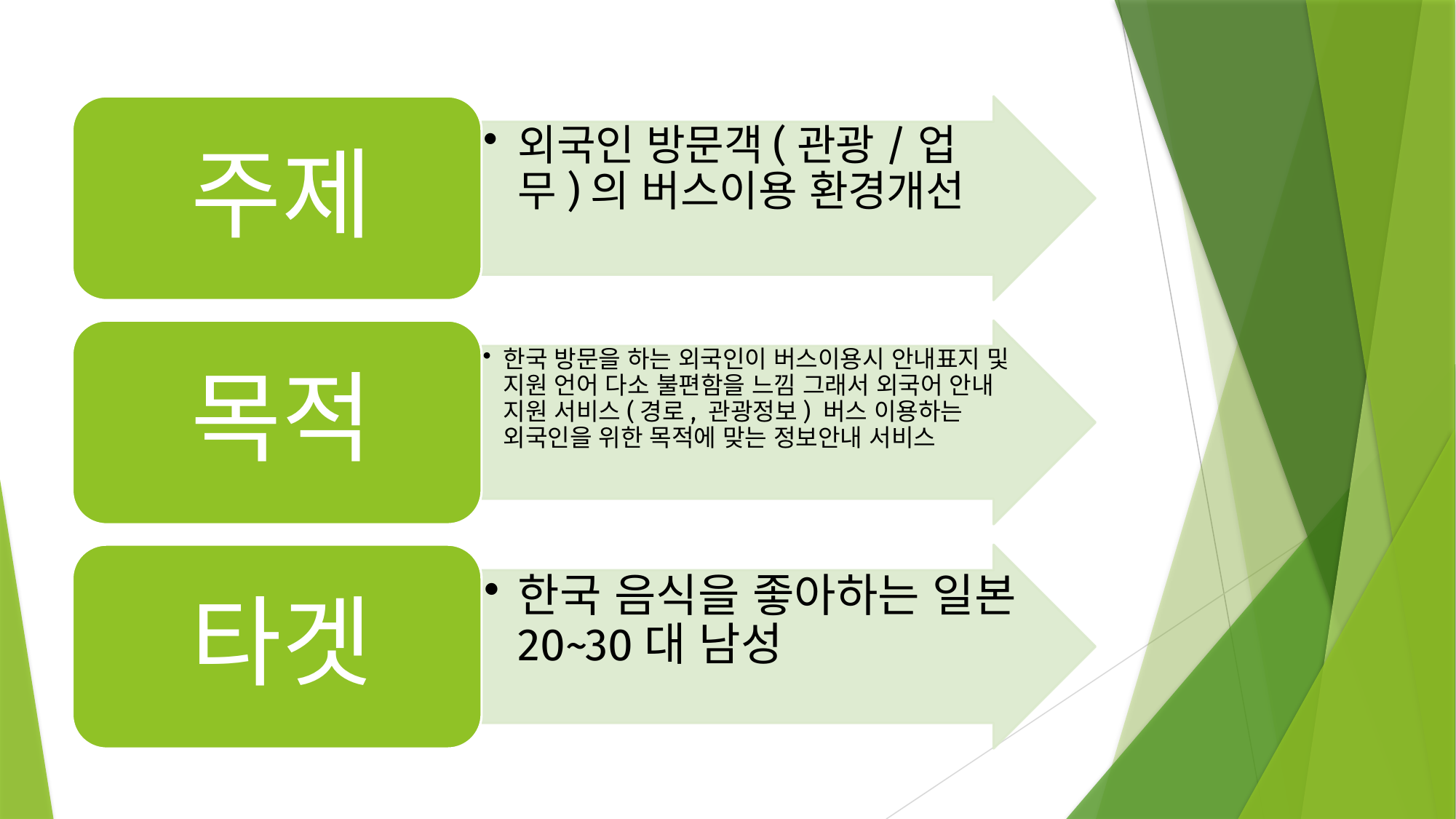

외국인 방문객(관광/업무)의 버스이용 환경개선
주제
한국 방문을 하는 외국인이 버스이용시 안내표지 및 지원 언어 다소 불편함을 느낌 그래서 외국어 안내 지원 서비스(경로, 관광정보) 버스 이용하는 외국인을 위한 목적에 맞는 정보안내 서비스
목적
한국 음식을 좋아하는 일본 20~30대 남성
타겟